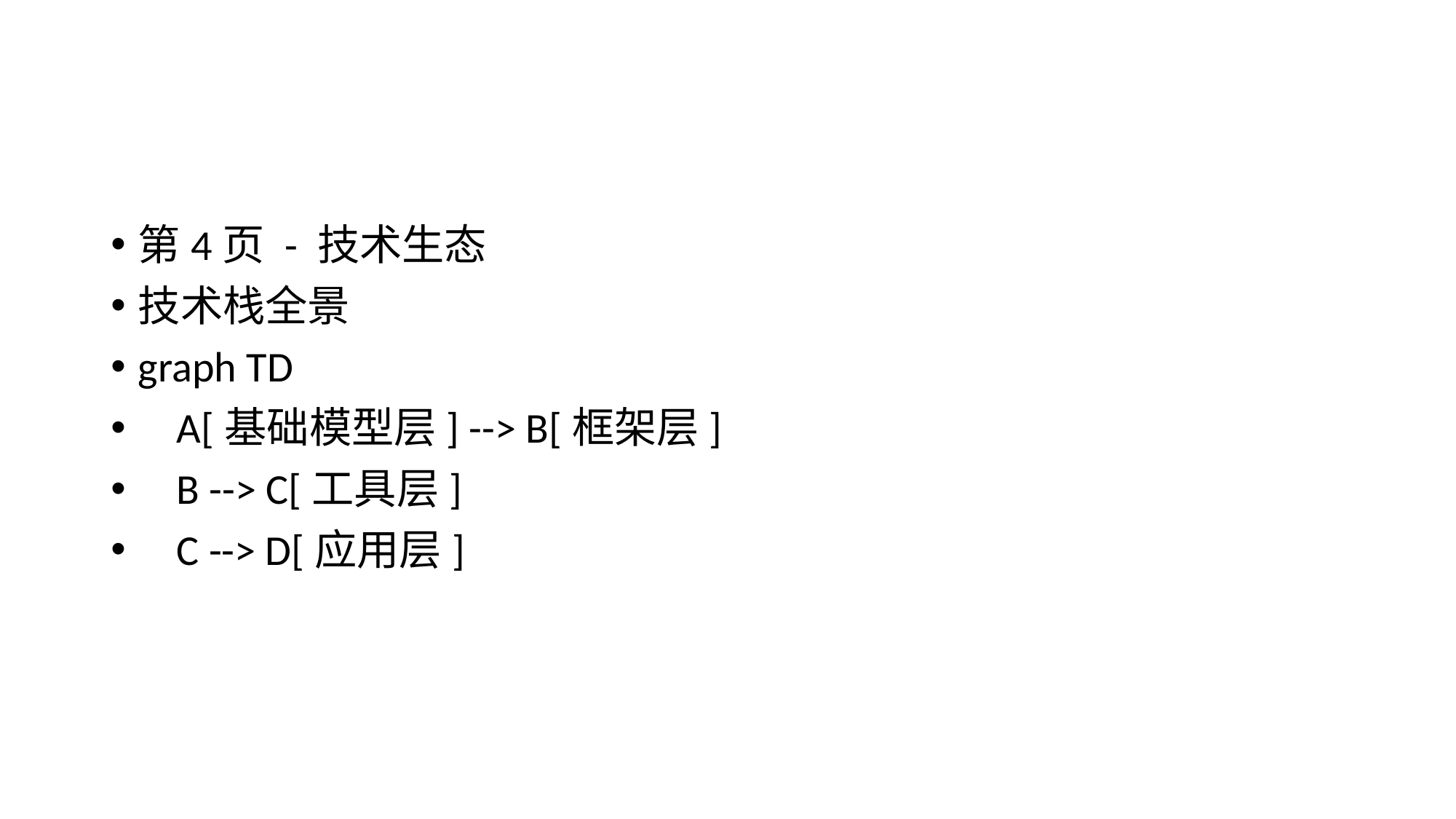

#
第4页 - 技术生态
技术栈全景
graph TD
    A[基础模型层] --> B[框架层]
    B --> C[工具层]
    C --> D[应用层]